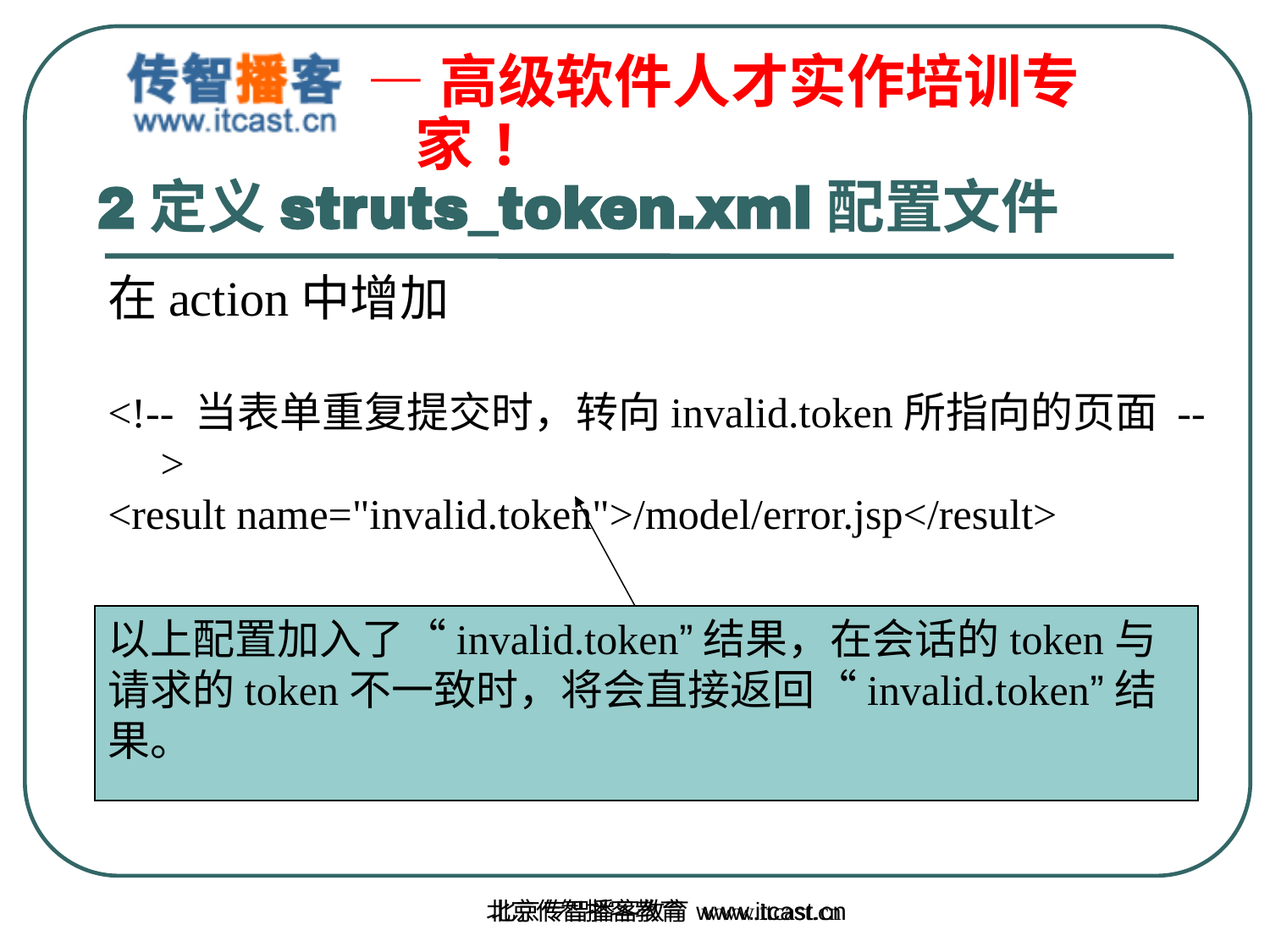

2定义struts_token.xml配置文件
在action中增加

<!-- 当表单重复提交时，转向invalid.token所指向的页面 -->
<result name="invalid.token">/model/error.jsp</result>

以上配置加入了“invalid.token”结果，在会话的token与请求的token不一致时，将会直接返回“invalid.token”结果。

北京传智播客教育 www.itcast.cn
北京传智播客教育 www.itcast.cn